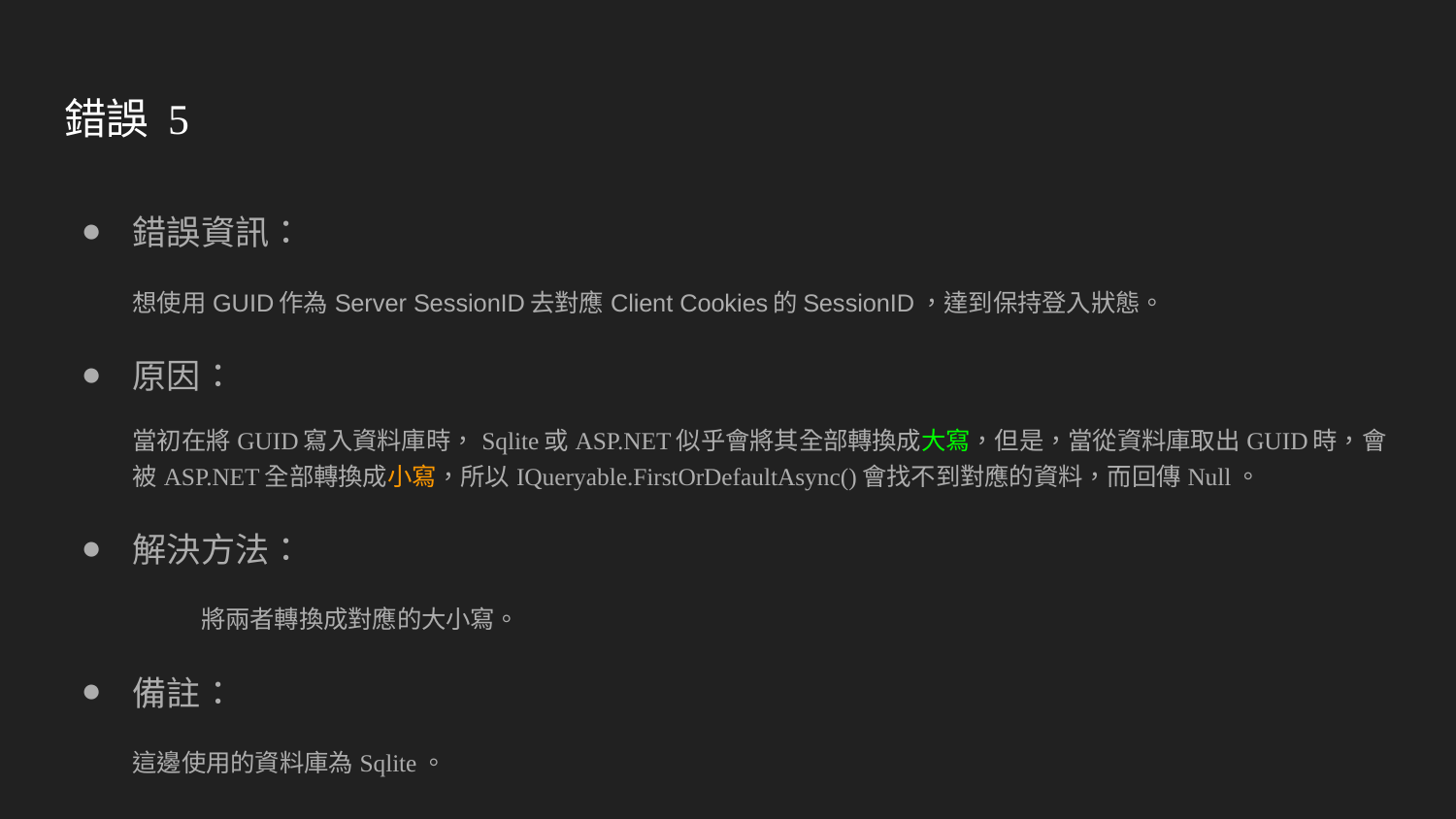

# 錯誤 5
錯誤資訊：
想使用GUID作為Server SessionID去對應Client Cookies的SessionID，達到保持登入狀態。
原因：
當初在將GUID寫入資料庫時，Sqlite或ASP.NET似乎會將其全部轉換成大寫，但是，當從資料庫取出GUID時，會被ASP.NET全部轉換成小寫，所以IQueryable.FirstOrDefaultAsync()會找不到對應的資料，而回傳Null。
解決方法：
	將兩者轉換成對應的大小寫。
備註：
這邊使用的資料庫為Sqlite。